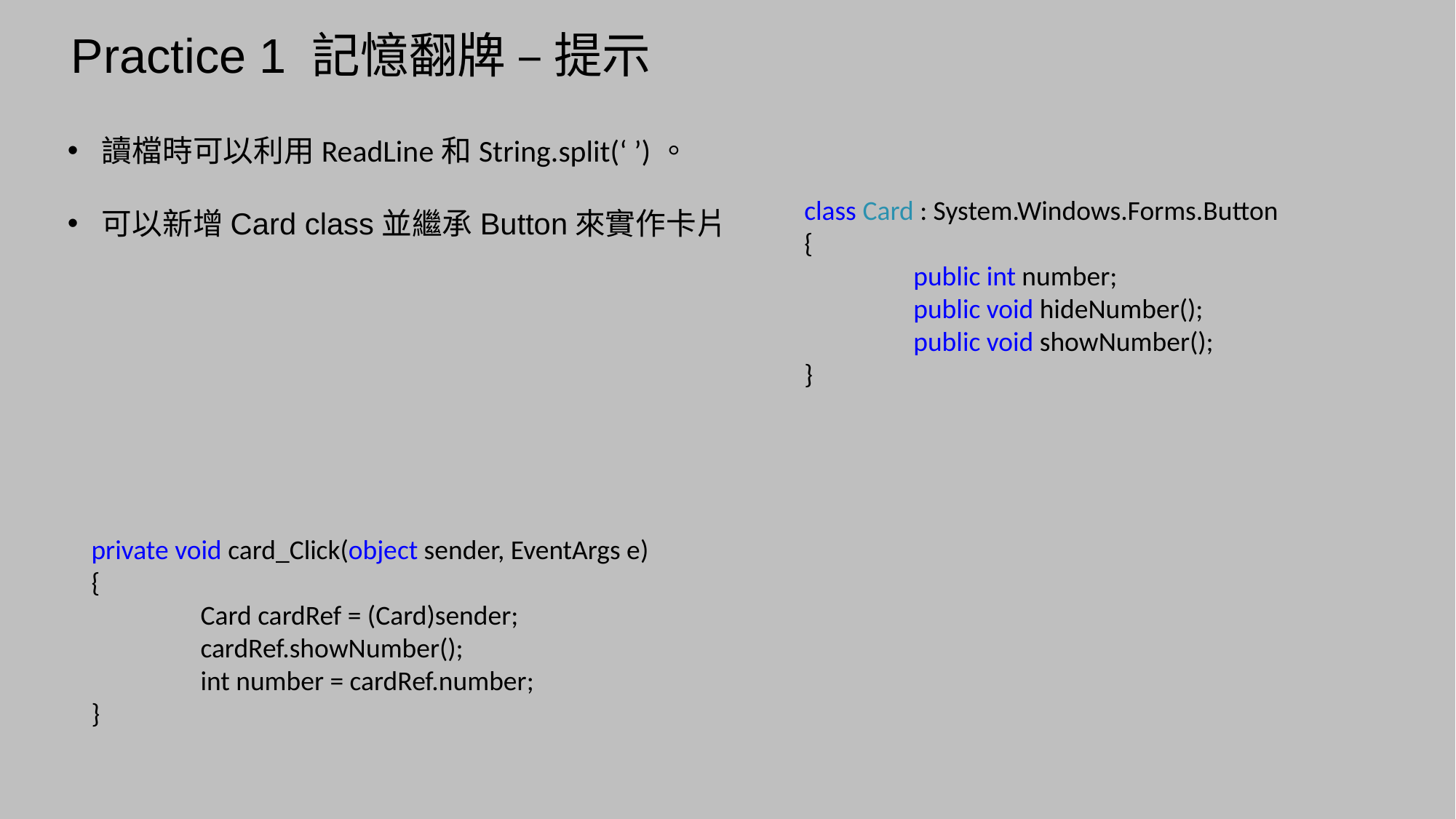

Practice 1 記憶翻牌 – 提示
讀檔時可以利用ReadLine和String.split(‘ ’)。

可以新增Card class並繼承Button來實作卡片
class Card : System.Windows.Forms.Button
{
	public int number;
public void hideNumber();
public void showNumber();
}
private void card_Click(object sender, EventArgs e)
{
	Card cardRef = (Card)sender;
	cardRef.showNumber();
	int number = cardRef.number;
}